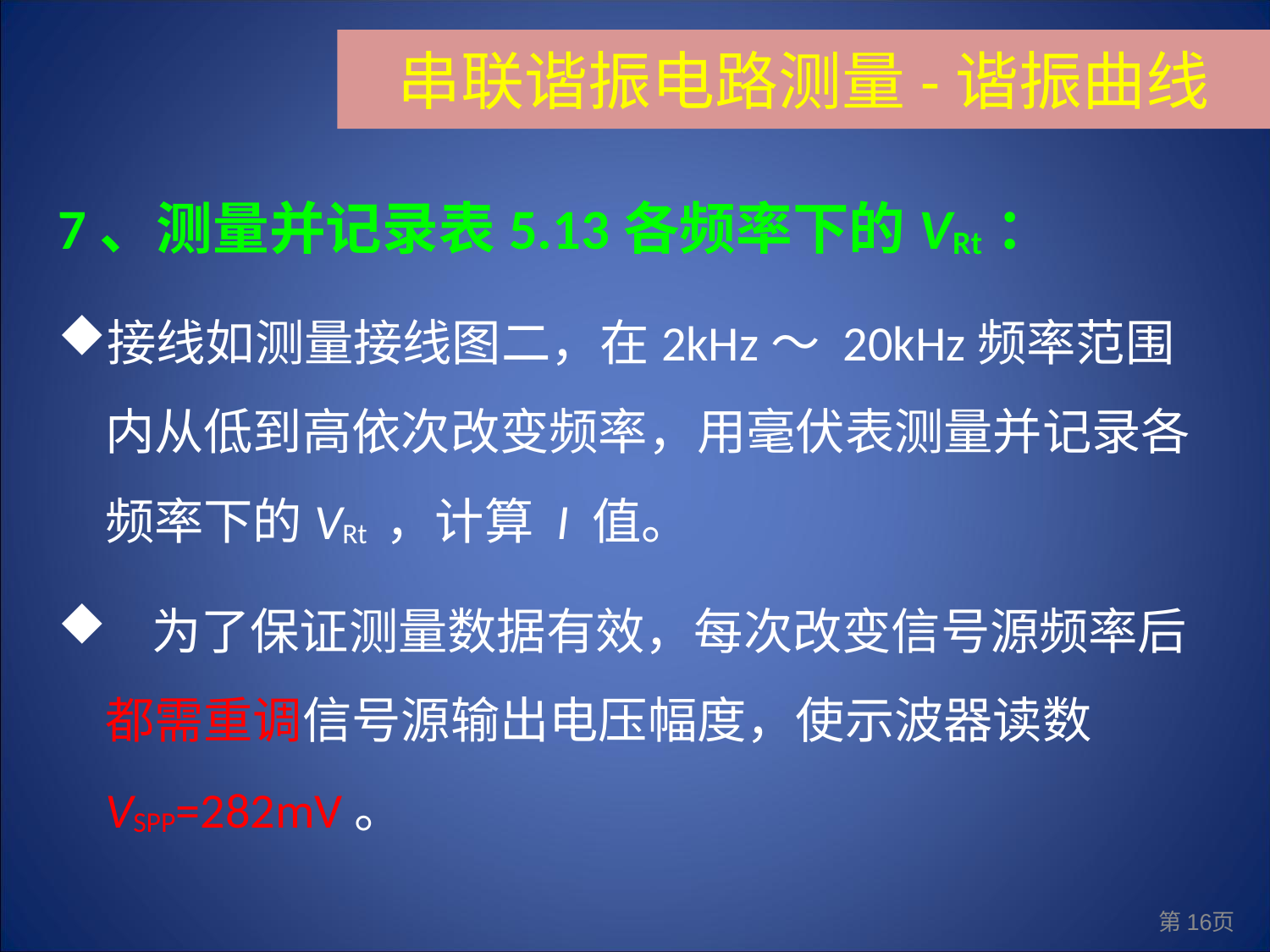

串联谐振电路测量-谐振曲线
7、测量并记录表5.13各频率下的VRt：
接线如测量接线图二，在2kHz～ 20kHz频率范围内从低到高依次改变频率，用毫伏表测量并记录各频率下的VRt ，计算 I 值。
   为了保证测量数据有效，每次改变信号源频率后都需重调信号源输出电压幅度，使示波器读数VSPP=282mV。